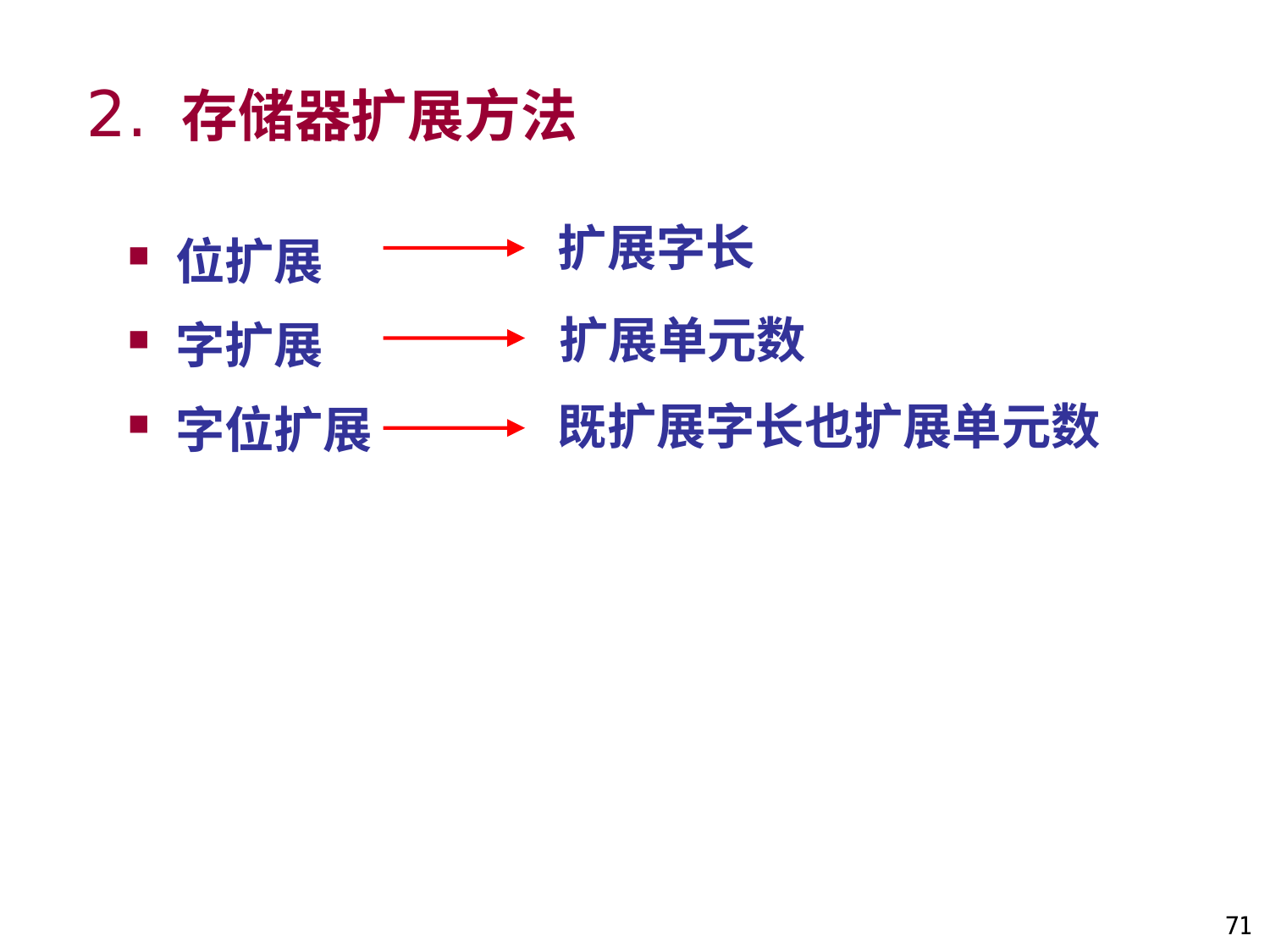

# 2. 存储器扩展方法
位扩展
字扩展
字位扩展

扩展字长

扩展单元数

既扩展字长也扩展单元数

71